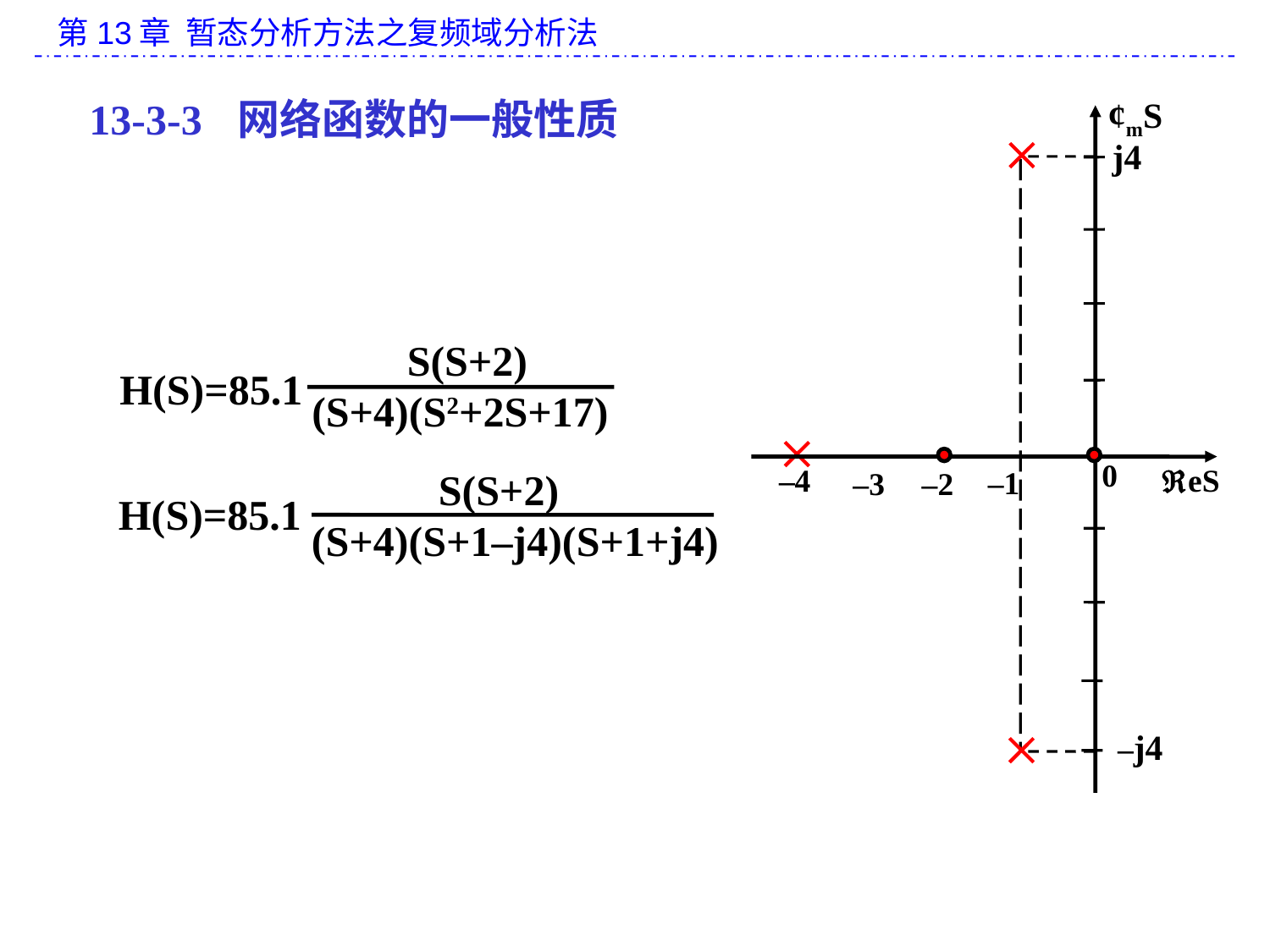

13-3-3 网络函数的一般性质
¢mS

j4

0
ℜeS
–4

–1
–3
–2

–j4

×
×

            S(S+2)
   (S+4)(S2+2S+17)

H(S)=85.1
×

            S(S+2)
(S+4)(S+1–j4)(S+1+j4)

H(S)=85.1